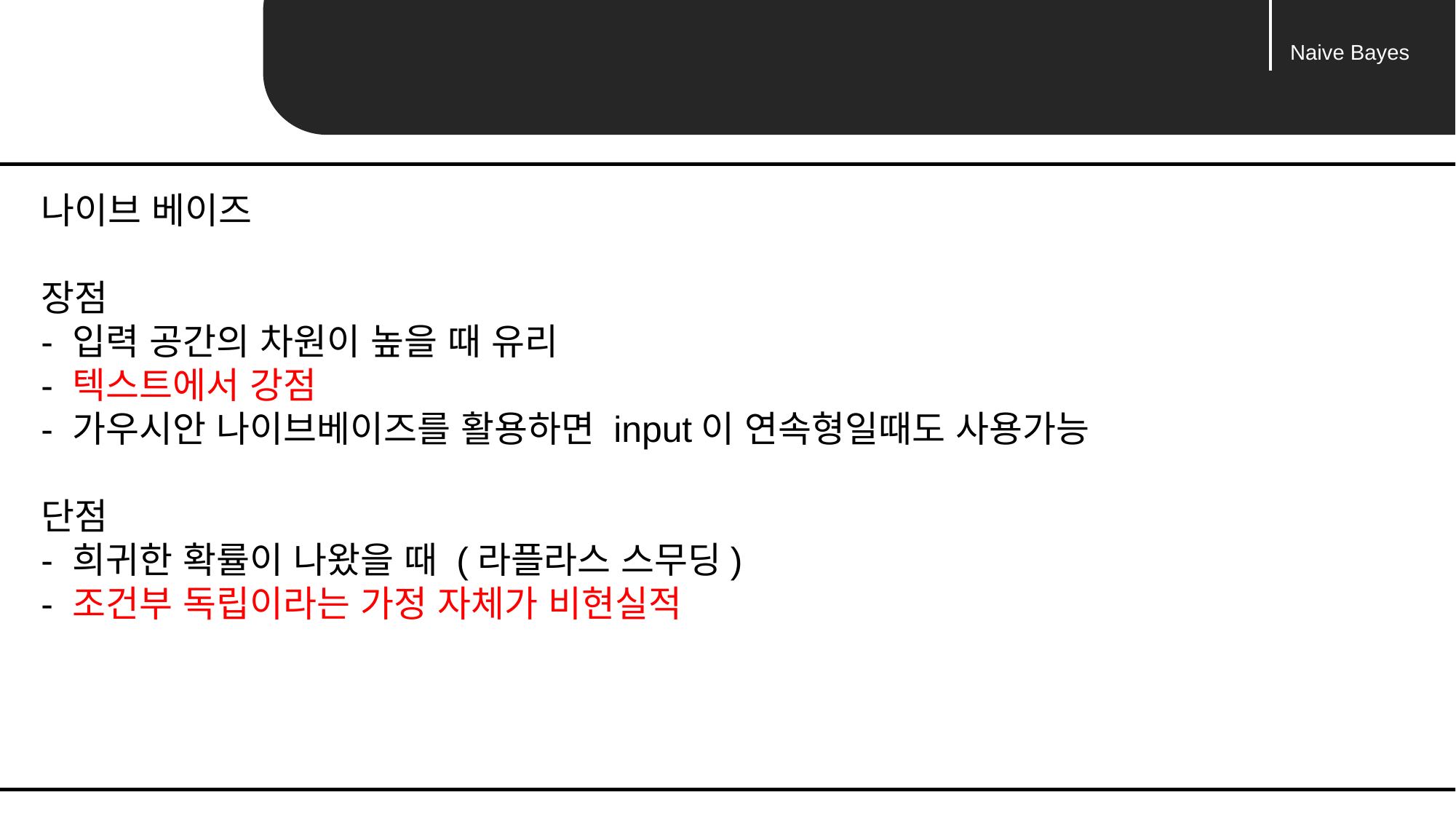

Naive Bayes

정리
나이브 베이즈

장점
- 입력 공간의 차원이 높을 때 유리
- 텍스트에서 강점
- 가우시안 나이브베이즈를 활용하면 input이 연속형일때도 사용가능

단점
- 희귀한 확률이 나왔을 때 (라플라스 스무딩)
- 조건부 독립이라는 가정 자체가 비현실적